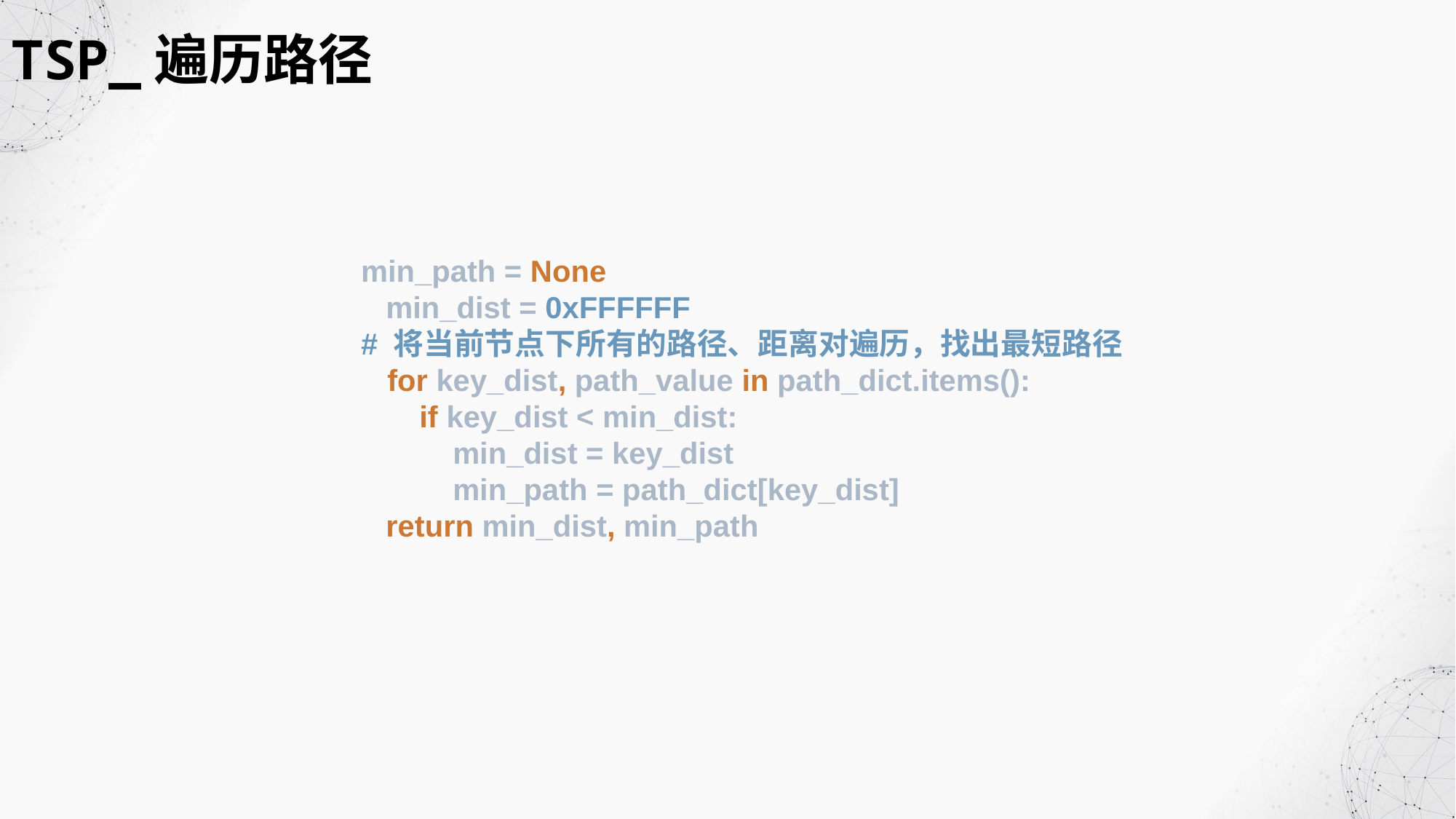

TSP_遍历路径
 min_path = None
    min_dist = 0xFFFFFF
 # 将当前节点下所有的路径、距离对遍历，找出最短路径
    for key_dist, path_value in path_dict.items():
        if key_dist < min_dist:
            min_dist = key_dist
            min_path = path_dict[key_dist]
    return min_dist, min_path